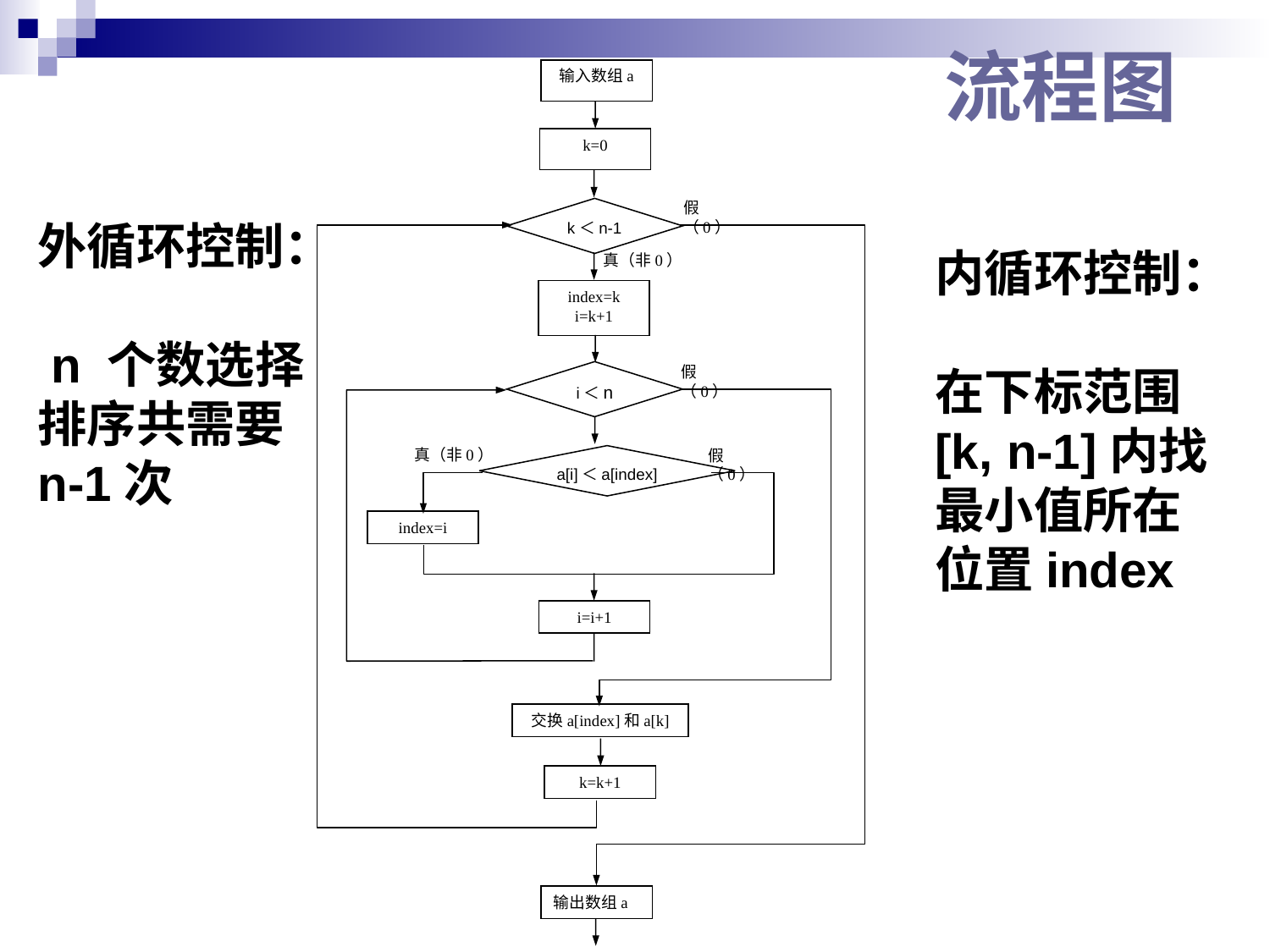

# 流程图
输入数组a

k=0

假（0）
k＜n-1

真（非0）

index=k
i=k+1

假（0）
i＜n

真（非0）
假（0）
a[i]＜a[index]

index=i

i=i+1

交换a[index]和a[k]

k=k+1
输出数组a

外循环控制：

 n 个数选择
排序共需要
n-1次
内循环控制：

在下标范围
[k, n-1]内找
最小值所在
位置index